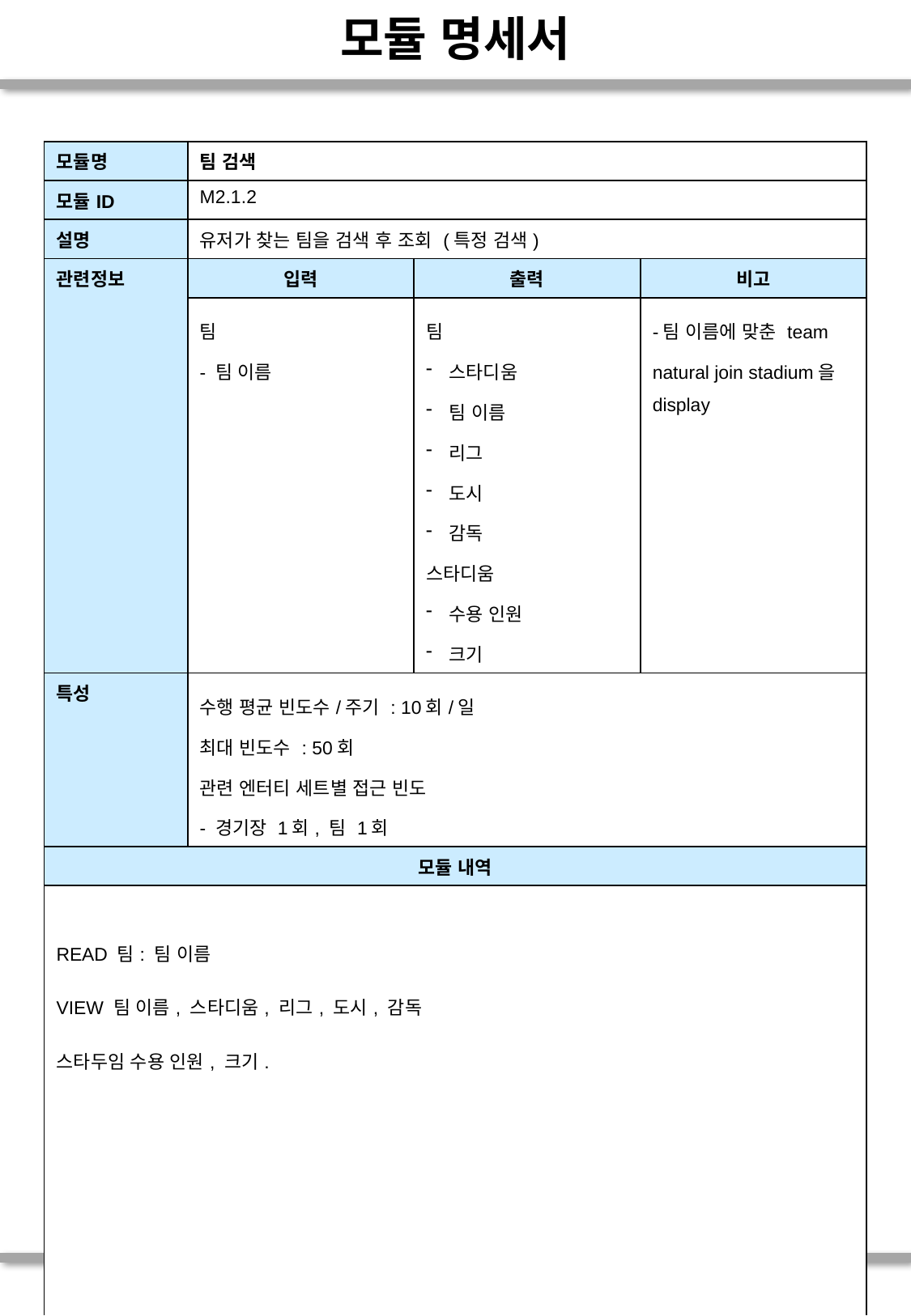

# 모듈 명세서
| 모듈명 | 팀 검색 |  |  |
| --- | --- | --- | --- |
| 모듈ID | M2.1.2 |  |  |
| 설명 | 유저가 찾는 팀을 검색 후 조회 (특정 검색) |  |  |
| 관련정보 | 입력 | 출력 | 비고 |
|  | 팀 - 팀 이름 | 팀 스타디움 팀 이름 리그 도시 감독 스타디움 수용 인원 크기 | -팀 이름에 맞춘 team natural join stadium을 display |
| 특성 | 수행 평균 빈도수/주기 : 10회/일 최대 빈도수 : 50회 관련 엔터티 세트별 접근 빈도 - 경기장 1회, 팀 1회 |  |  |
| 모듈 내역 |  |  |  |
| READ 팀: 팀 이름 VIEW 팀 이름, 스타디움, 리그, 도시, 감독 스타두임 수용 인원, 크기. |  |  |  |